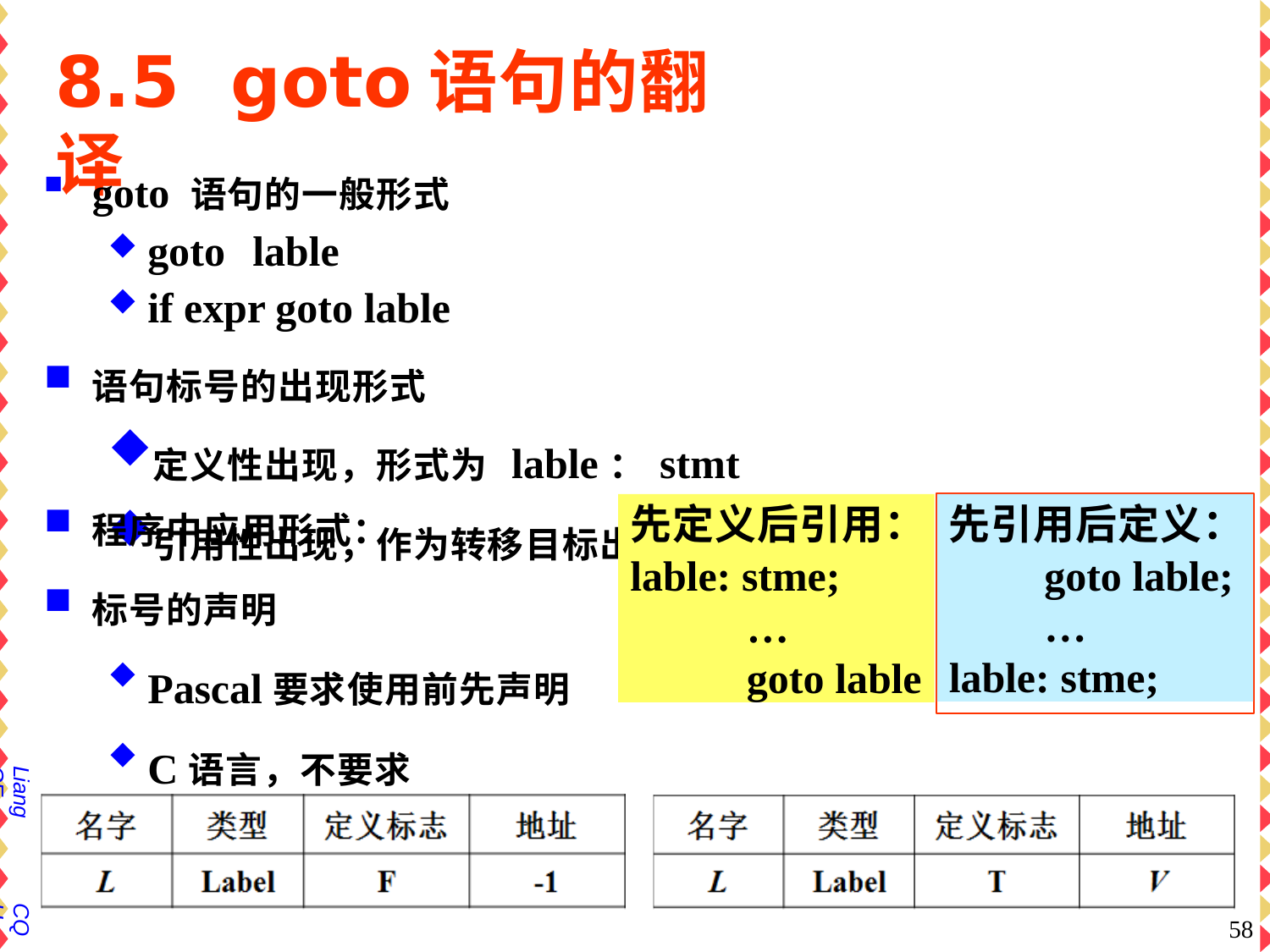

# 8.5	goto语句的翻译
goto 语句的一般形式
goto	lable
if expr goto lable
语句标号的出现形式
定义性出现，形式为 lable：stmt
引用性出现，作为转移目标出现在 goto语句中
程序中应用形式：
标号的声明
Pascal要求使用前先声明
C语言，不要求
符号表中的语句标号

先定义后引用：
lable: stme;
…
goto lable
先引用后定义：
goto lable;
…  lable: stme;
Liang GE

CQU
58